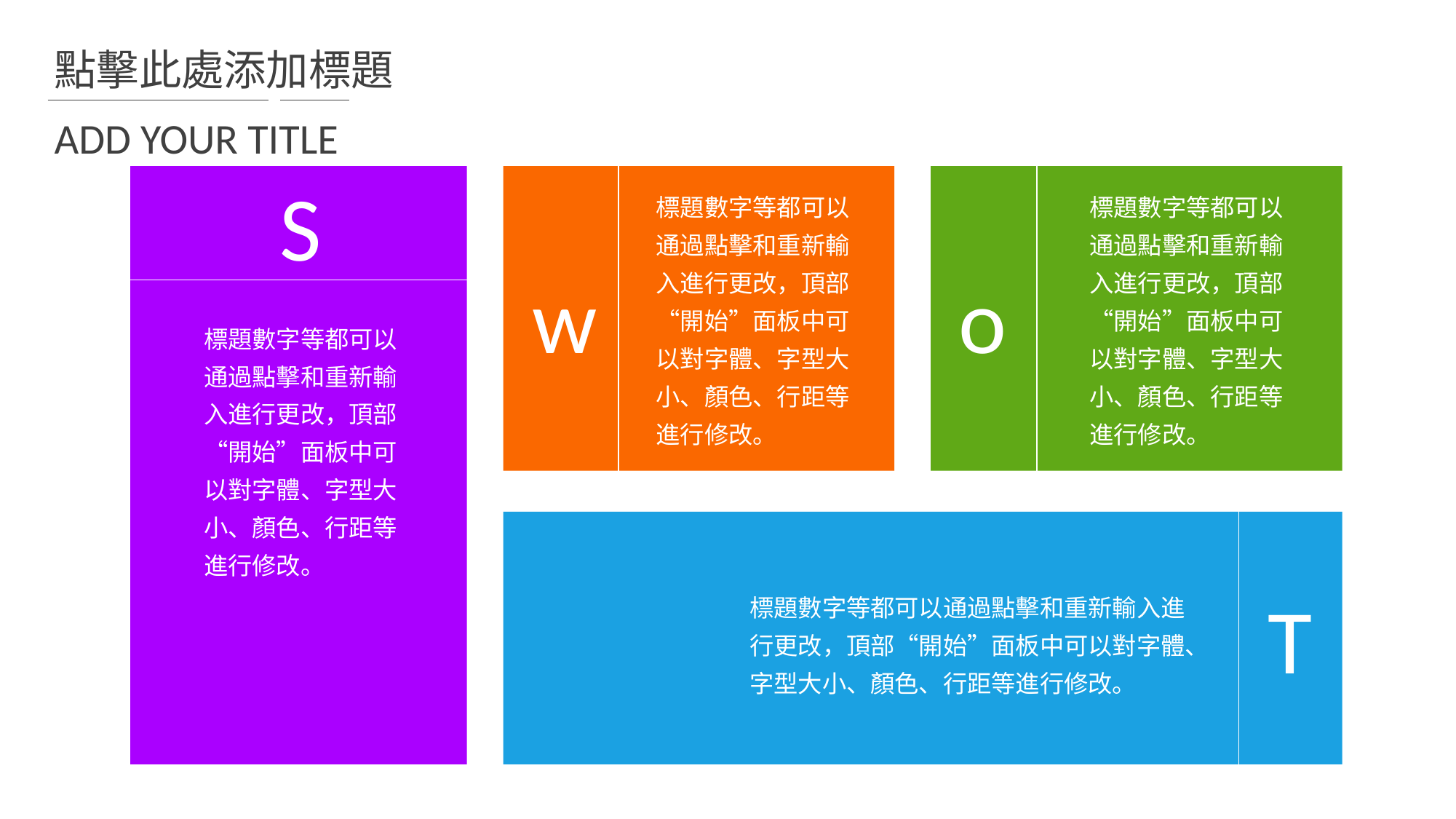

# 點擊此處添加標題
ADD YOUR TITLE
S

標題數字等都可以通過點擊和重新輸入進行更改，頂部“開始”面板中可以對字體、字型大小、顏色、行距等進行修改。
標題數字等都可以通過點擊和重新輸入進行更改，頂部“開始”面板中可以對字體、字型大小、顏色、行距等進行修改。
w
o
標題數字等都可以通過點擊和重新輸入進行更改，頂部“開始”面板中可以對字體、字型大小、顏色、行距等進行修改。

T
標題數字等都可以通過點擊和重新輸入進行更改，頂部“開始”面板中可以對字體、字型大小、顏色、行距等進行修改。